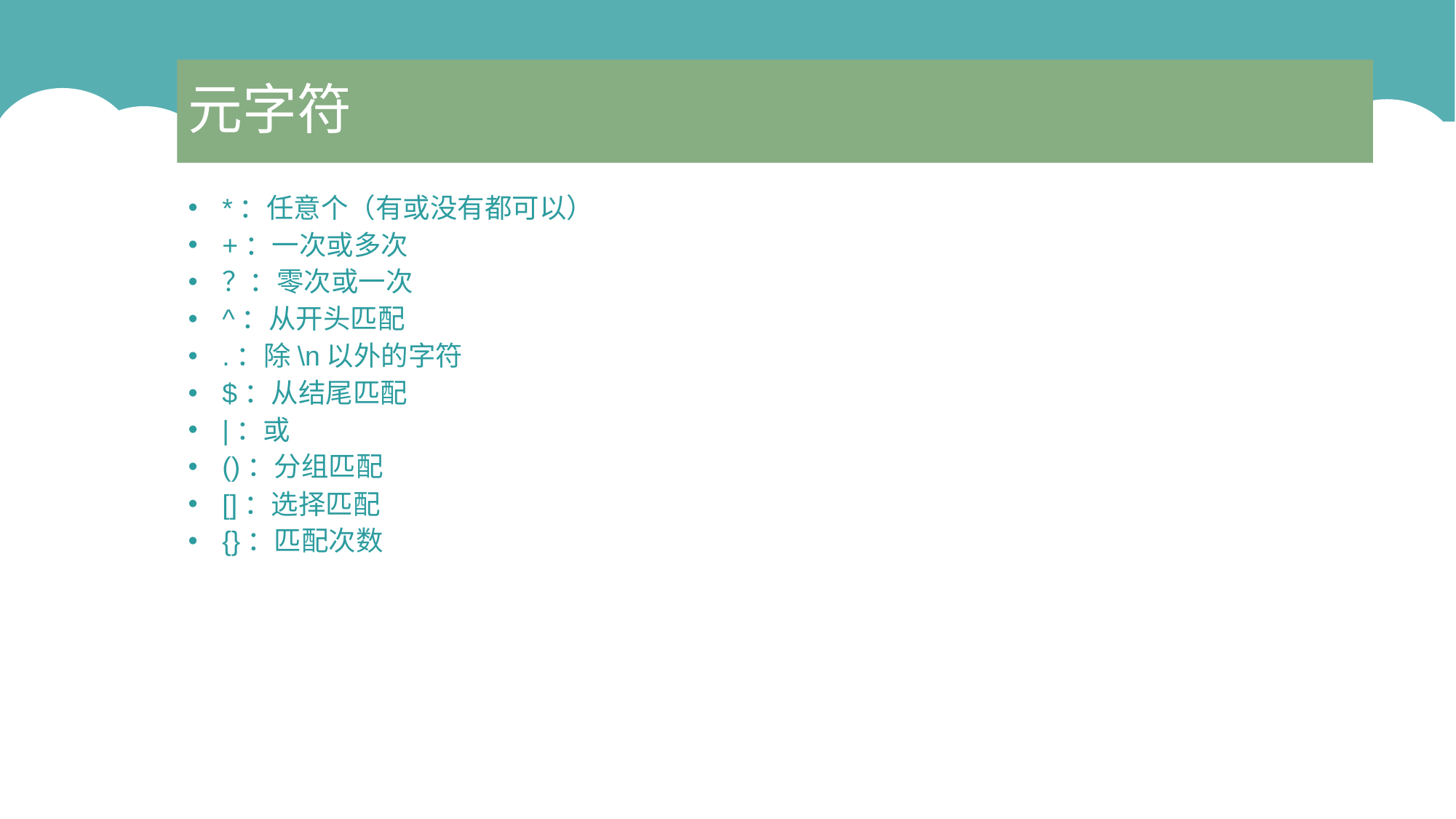

# 元字符
*：任意个（有或没有都可以）
+：一次或多次
？：零次或一次
^：从开头匹配
.：除\n以外的字符
$：从结尾匹配
|：或
()：分组匹配
[]：选择匹配
{}：匹配次数